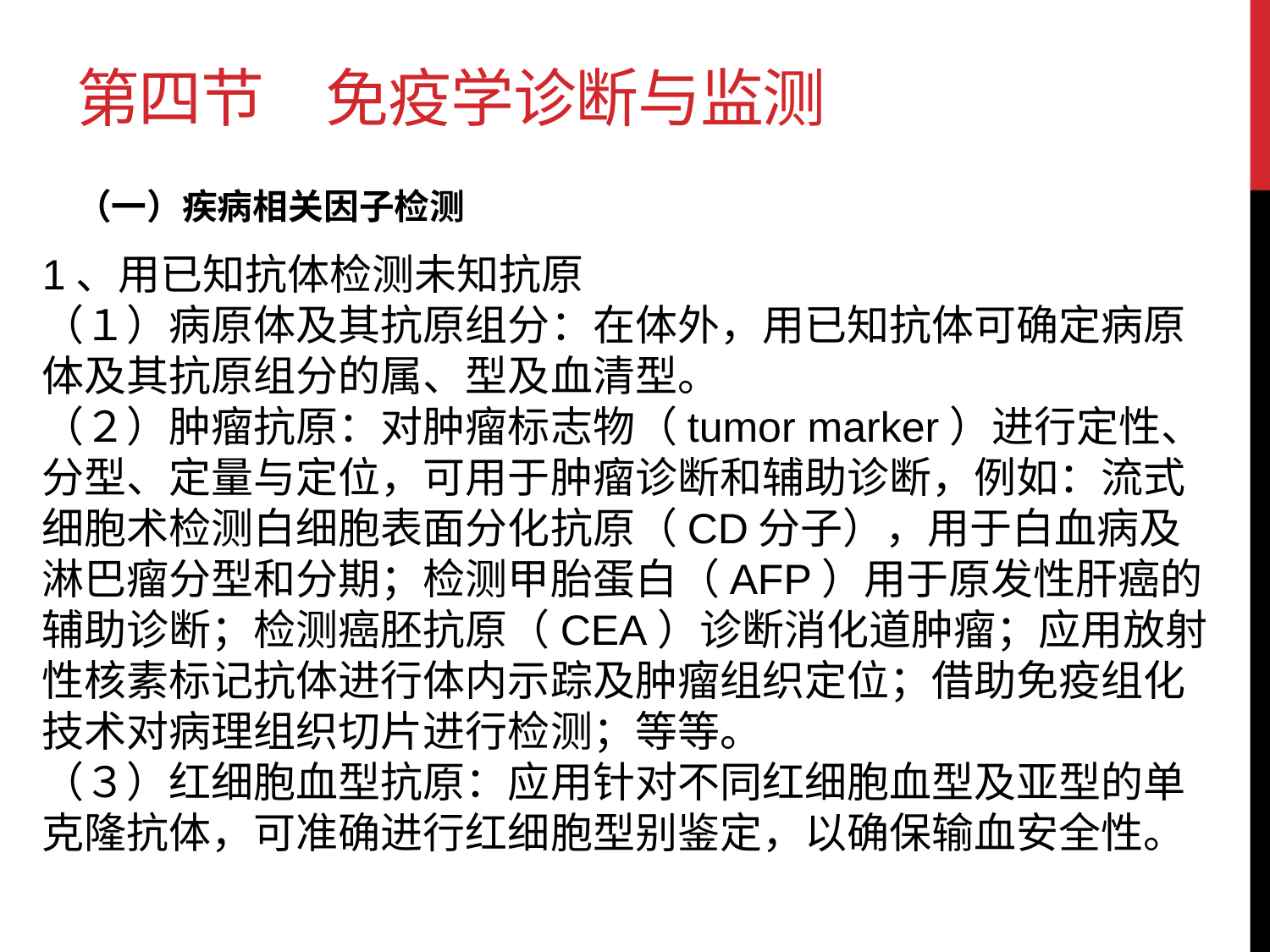

# 第四节　免疫学诊断与监测
（一）疾病相关因子检测

1、用已知抗体检测未知抗原
（１）病原体及其抗原组分：在体外，用已知抗体可确定病原体及其抗原组分的属、型及血清型。
（２）肿瘤抗原：对肿瘤标志物（tumor marker）进行定性、分型、定量与定位，可用于肿瘤诊断和辅助诊断，例如：流式细胞术检测白细胞表面分化抗原（CD分子），用于白血病及淋巴瘤分型和分期；检测甲胎蛋白（AFP）用于原发性肝癌的辅助诊断；检测癌胚抗原（CEA）诊断消化道肿瘤；应用放射性核素标记抗体进行体内示踪及肿瘤组织定位；借助免疫组化技术对病理组织切片进行检测；等等。
（３）红细胞血型抗原：应用针对不同红细胞血型及亚型的单克隆抗体，可准确进行红细胞型别鉴定，以确保输血安全性。